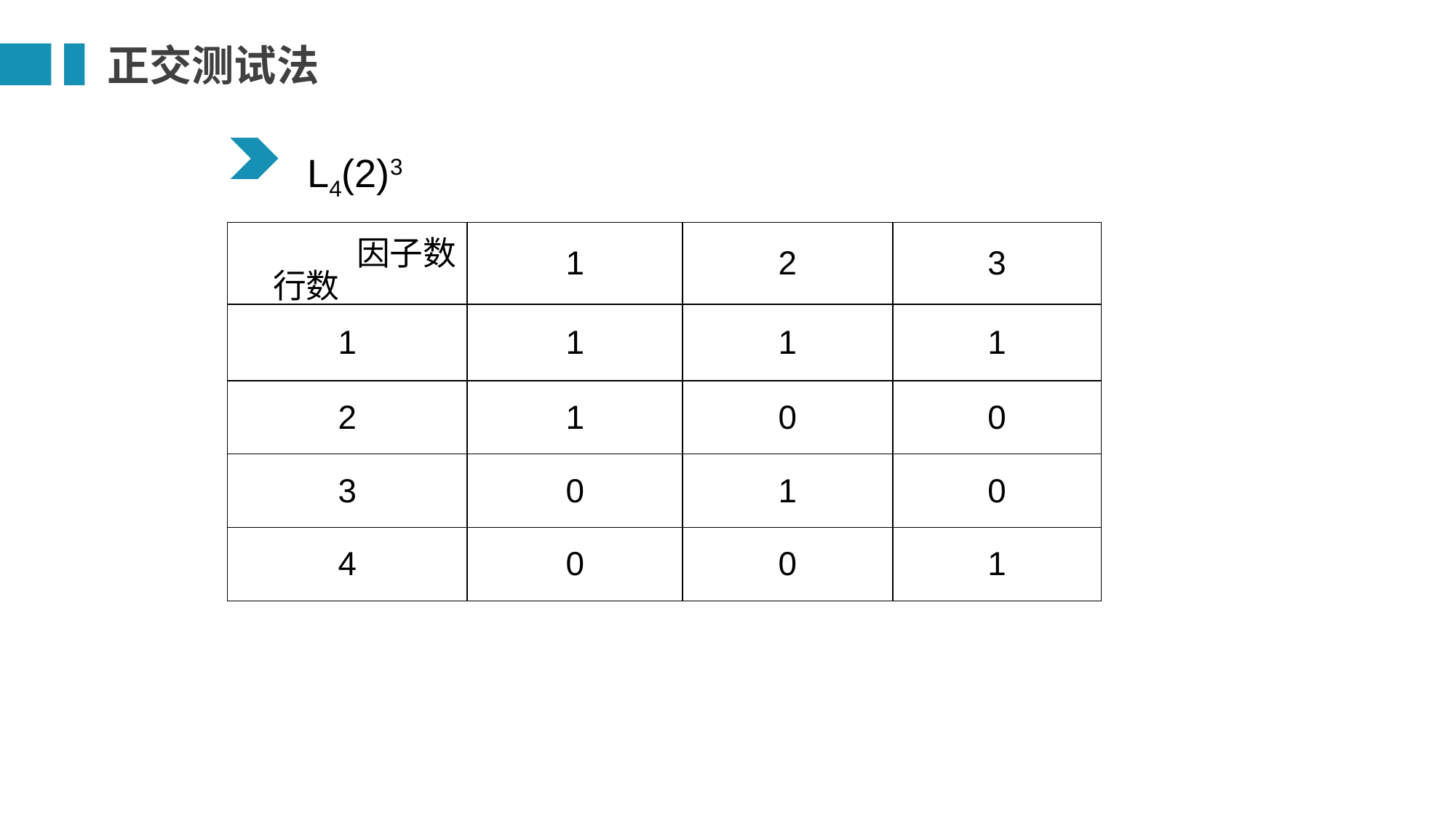

正交测试法

L4(2)3

|  | 1 | 2 | 3 |
| --- | --- | --- | --- |
| 1 | 1 | 1 | 1 |
| 2 | 1 | 0 | 0 |
| 3 | 0 | 1 | 0 |
| 4 | 0 | 0 | 1 |
因子数
行数
110